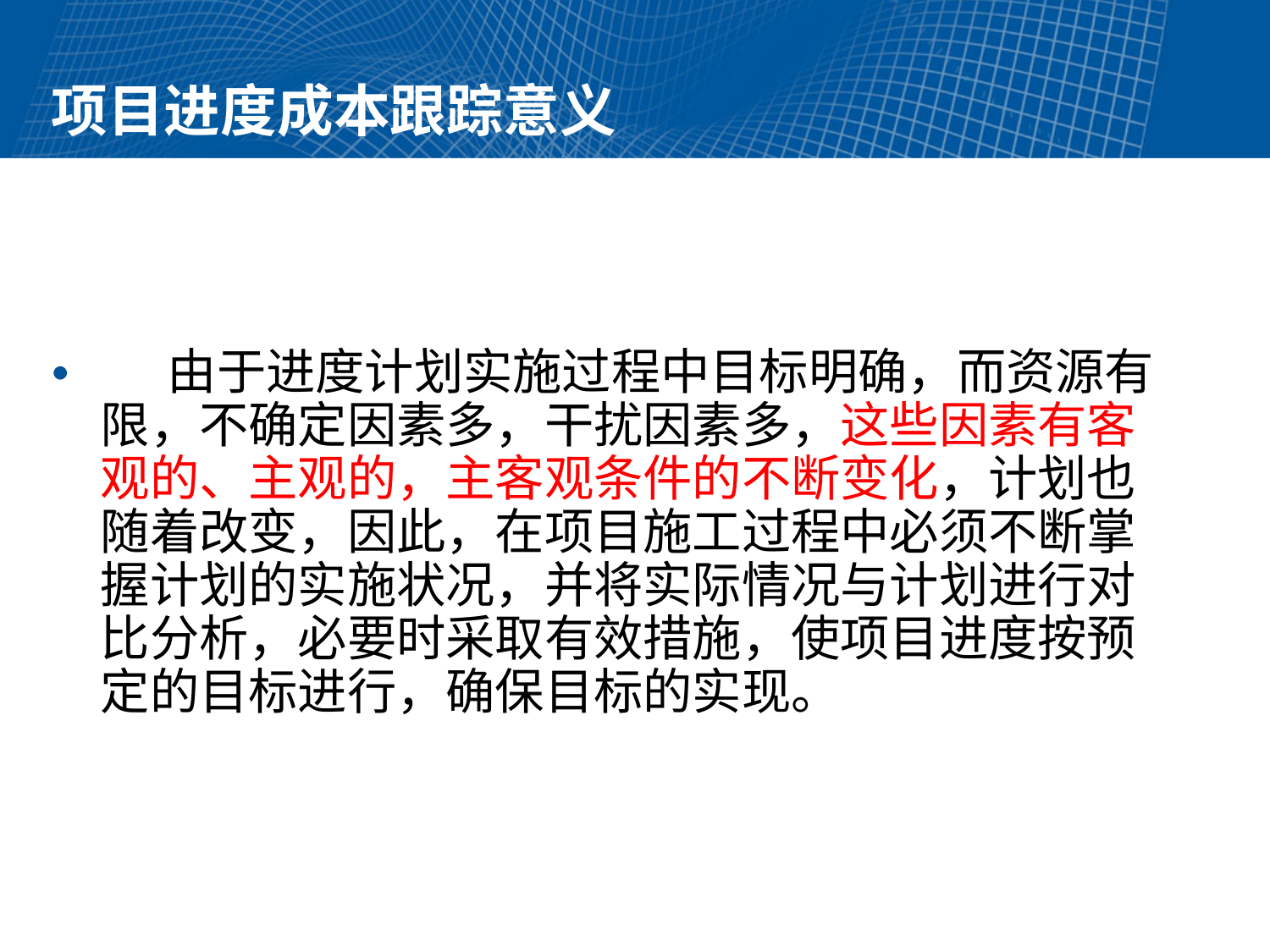

# 项目进度成本跟踪意义

     由于进度计划实施过程中目标明确，而资源有限，不确定因素多，干扰因素多，这些因素有客观的、主观的，主客观条件的不断变化，计划也随着改变，因此，在项目施工过程中必须不断掌握计划的实施状况，并将实际情况与计划进行对比分析，必要时采取有效措施，使项目进度按预定的目标进行，确保目标的实现。